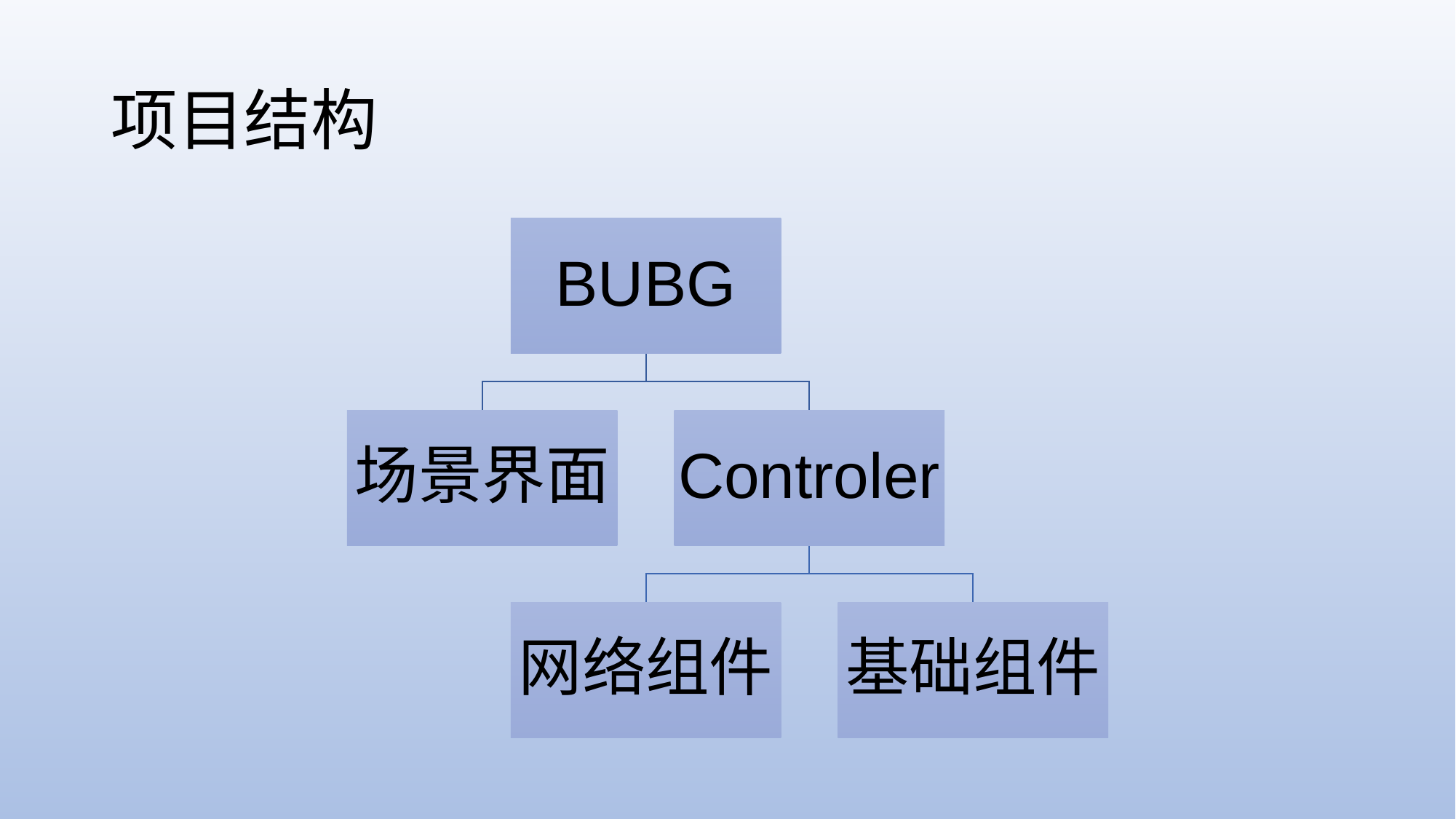

# 项目结构
BUBG
Controler
基础组件
网络组件
场景界面